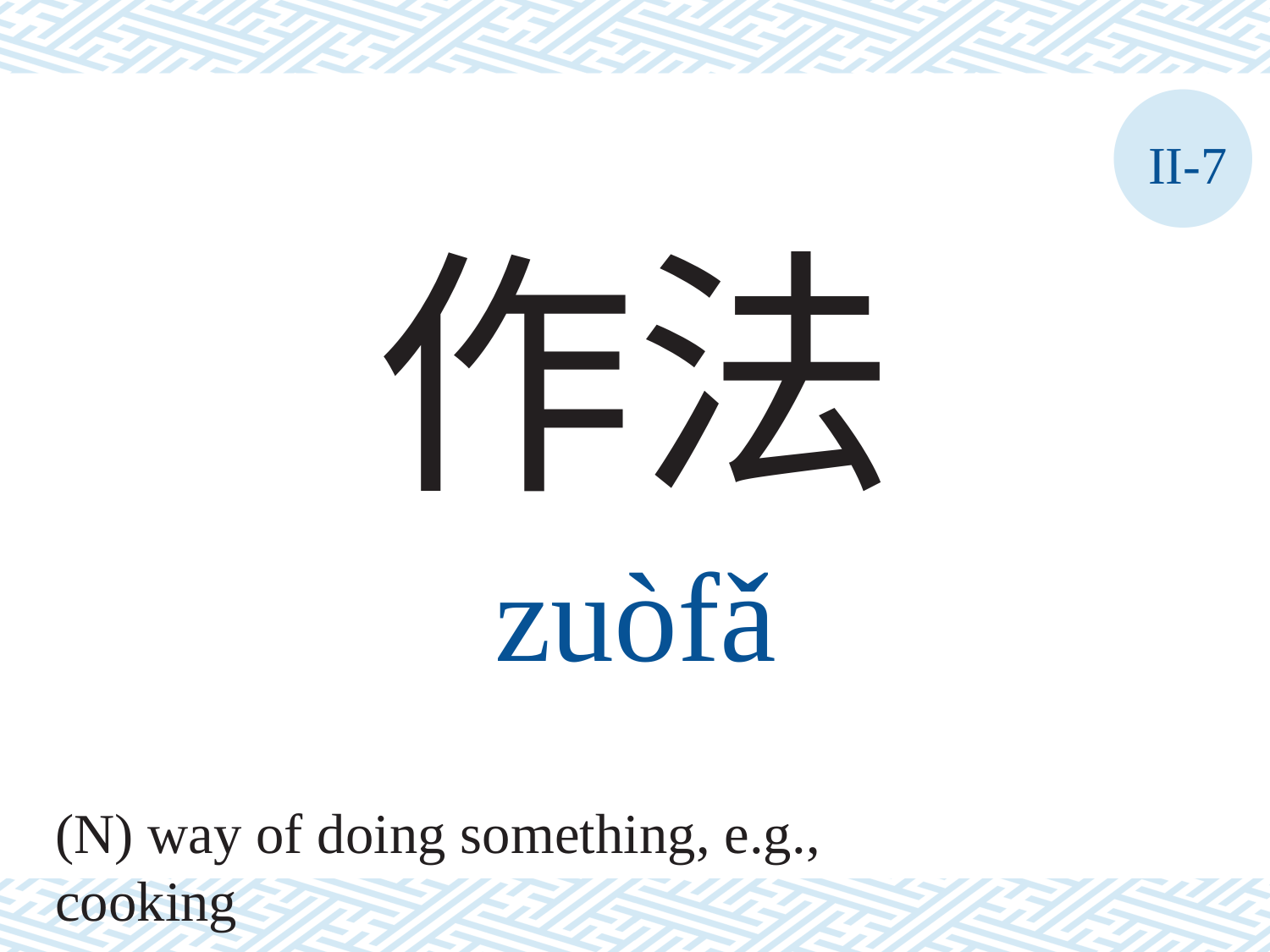

II-7
作法
zuòfǎ
(N) way of doing something, e.g., cooking